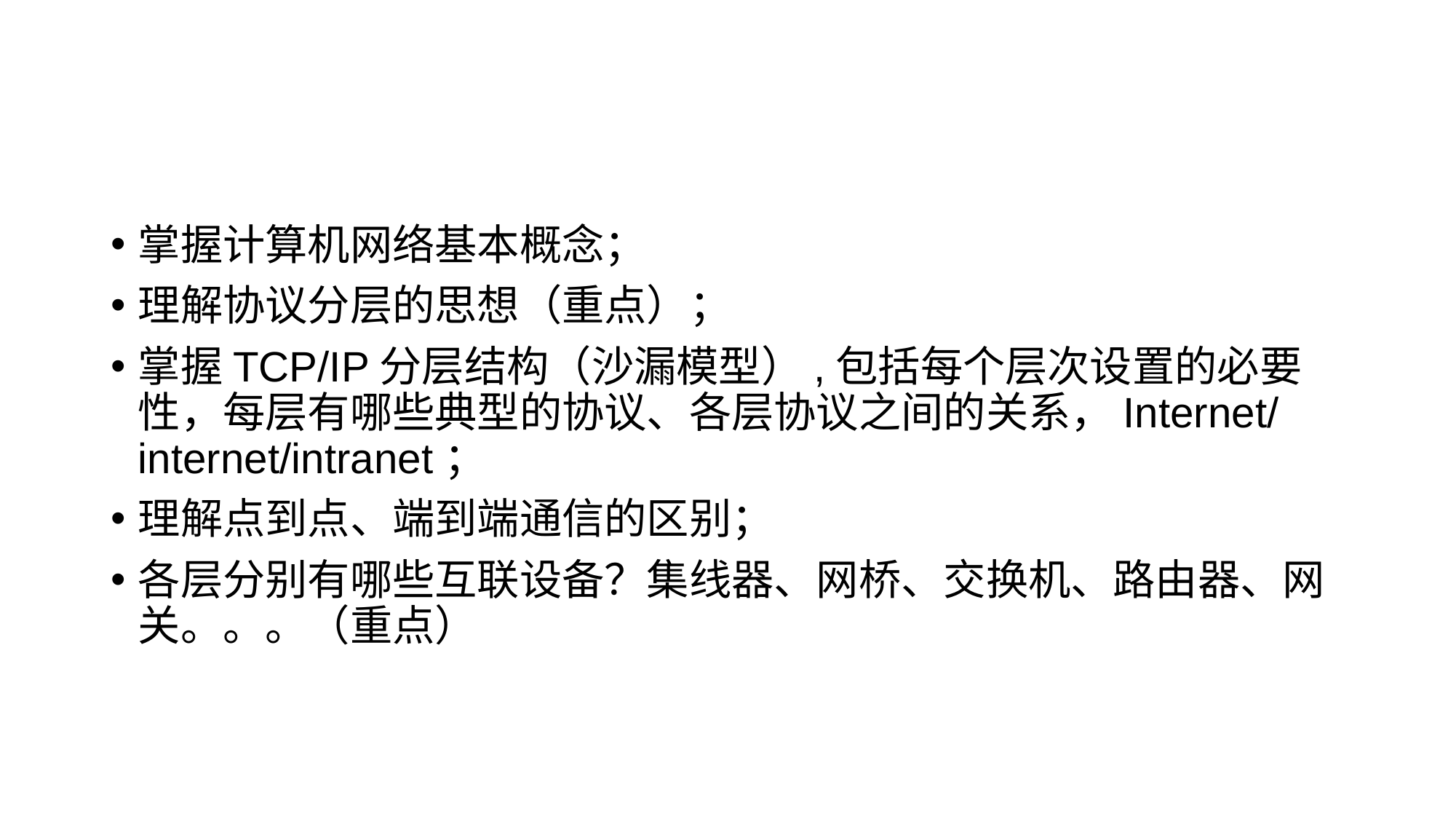

掌握计算机网络基本概念；
理解协议分层的思想（重点）；
掌握TCP/IP分层结构（沙漏模型）,包括每个层次设置的必要性，每层有哪些典型的协议、各层协议之间的关系，Internet/internet/intranet；
理解点到点、端到端通信的区别；
各层分别有哪些互联设备？集线器、网桥、交换机、路由器、网关。。。（重点）